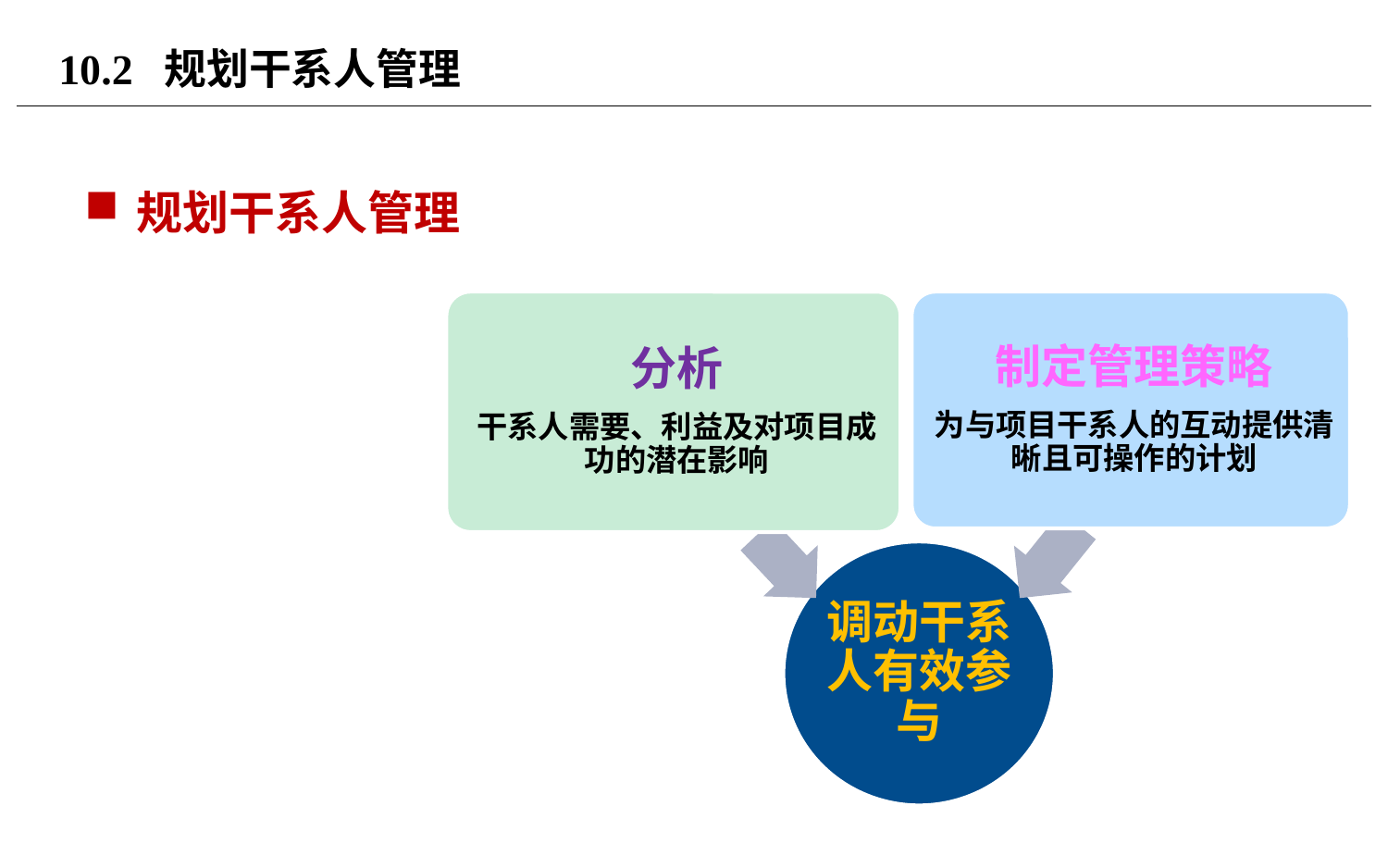

# 10.2  规划干系人管理
规划干系人管理

调动干系人有效参与
分析
干系人需要、利益及对项目成功的潜在影响
制定管理策略
为与项目干系人的互动提供清晰且可操作的计划